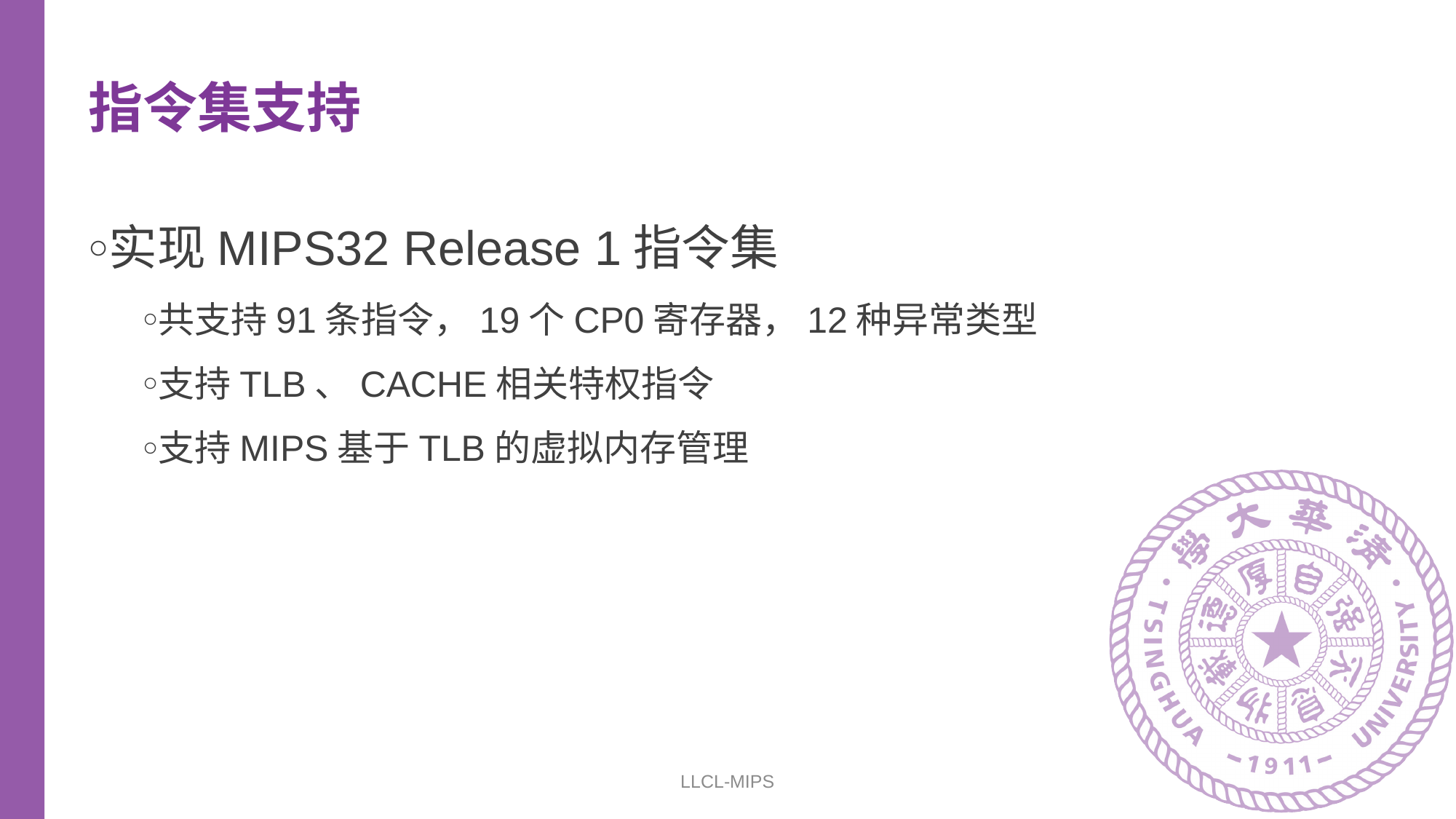

# 指令集支持
实现MIPS32 Release 1指令集
共支持91条指令，19个CP0寄存器，12种异常类型
支持TLB、CACHE相关特权指令
支持MIPS基于TLB的虚拟内存管理

LLCL-MIPS
9